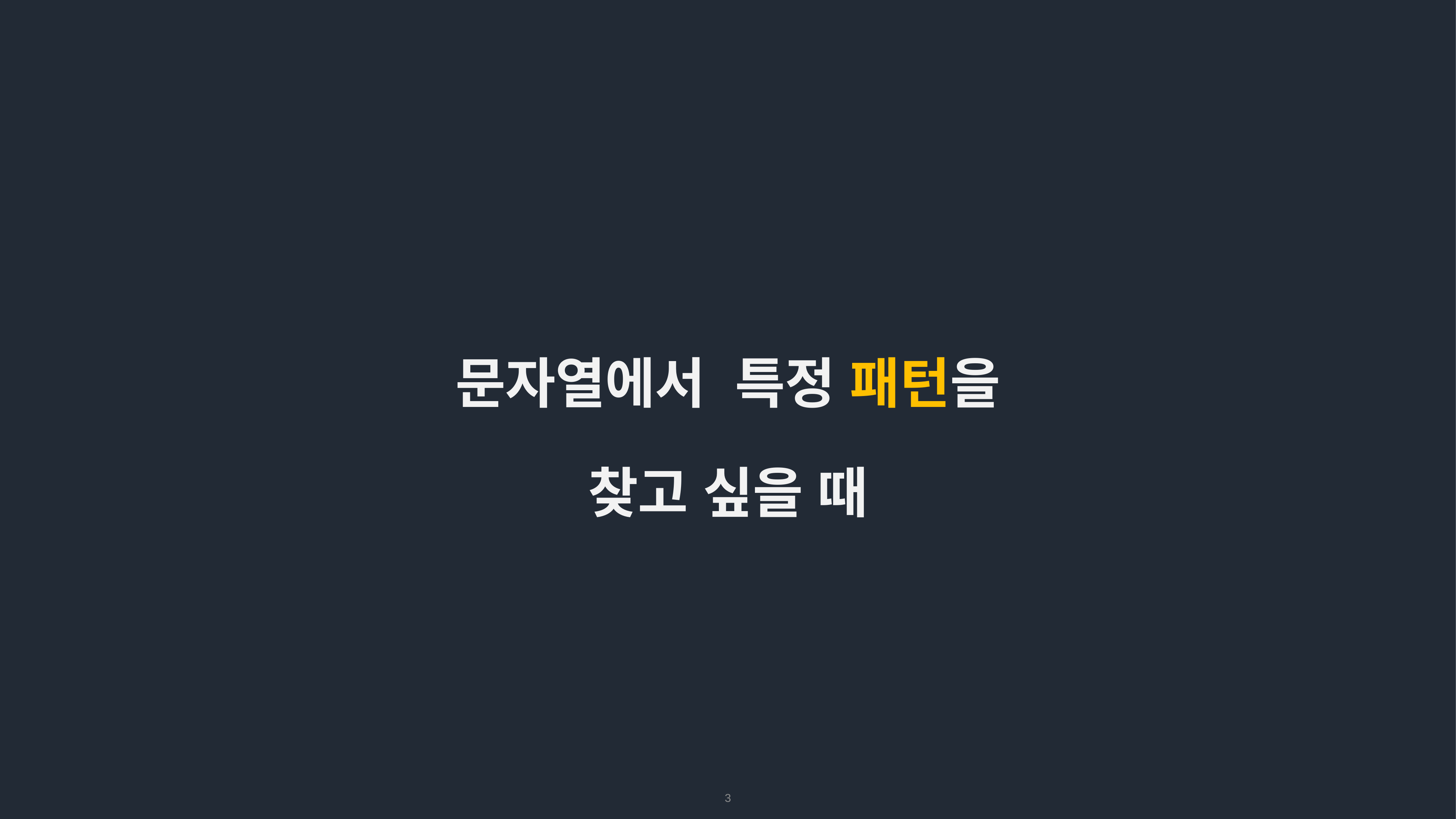

문자열에서  특정 패턴을
찾고 싶을 때
3